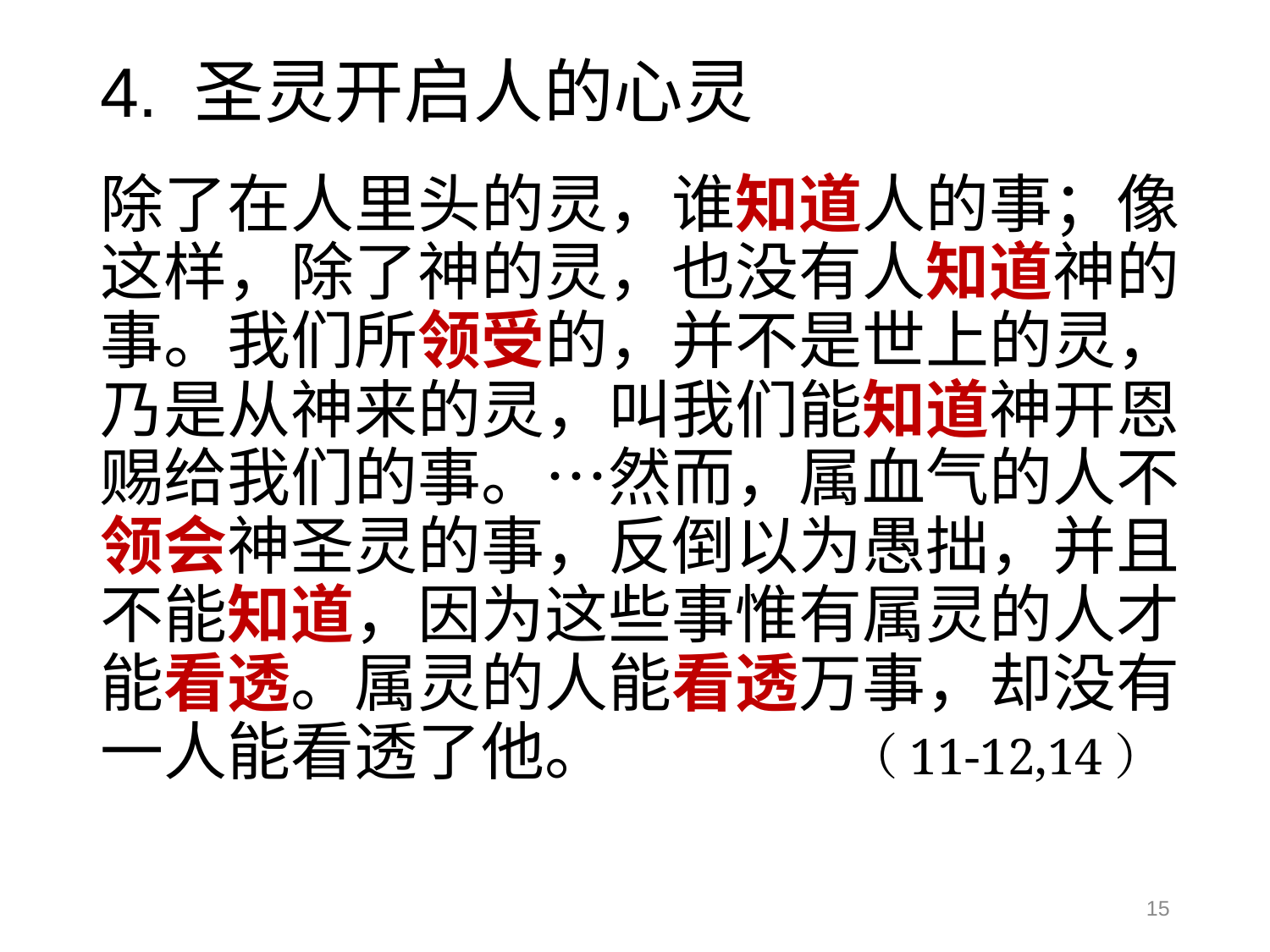

# 4. 圣灵开启人的心灵
除了在人里头的灵，谁知道人的事；像这样，除了神的灵，也没有人知道神的事。我们所领受的，并不是世上的灵，乃是从神来的灵，叫我们能知道神开恩赐给我们的事。…然而，属血气的人不领会神圣灵的事，反倒以为愚拙，并且不能知道，因为这些事惟有属灵的人才能看透。属灵的人能看透万事，却没有一人能看透了他。                 （11-12,14）
15